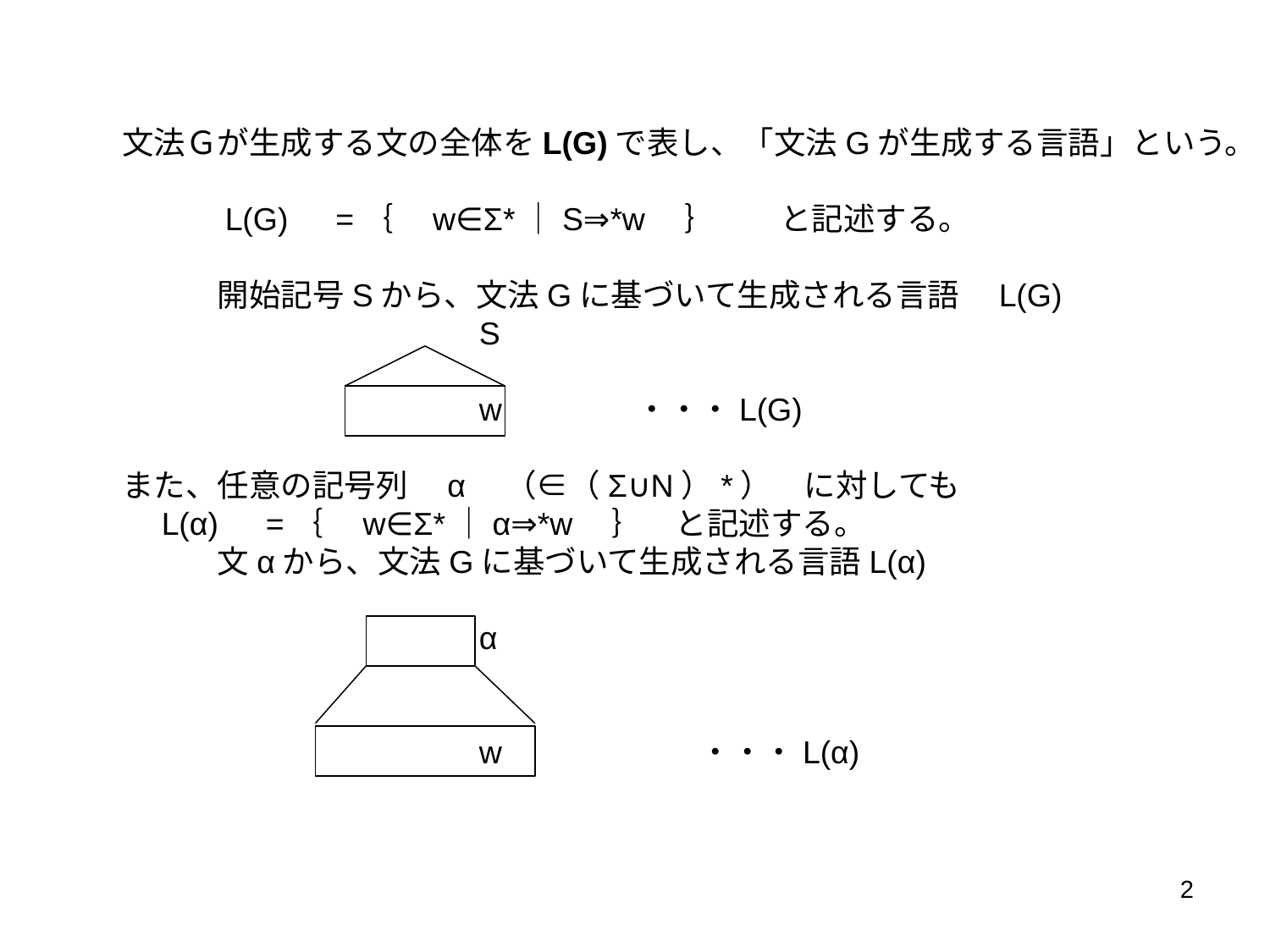

文法Ｇが生成する文の全体をL(G)で表し、「文法Gが生成する言語」という。

　　　　L(G)　=｛　w∈Σ*｜S⇒*w　｝　　と記述する。

　　　　開始記号Sから、文法Gに基づいて生成される言語　L(G)
　　　　　　　　　　　　S

　　　　　　　　　　　　w　　　　・・・L(G)

　また、任意の記号列　α　（∈（Σ∪N）*）　に対しても
　　L(α)　=｛　w∈Σ*｜α⇒*w　｝　と記述する。
　　　　文αから、文法Gに基づいて生成される言語L(α)

　　　　　　　　　　　　α

　　　　　　　　　　　　w　　　　　　・・・L(α)

2